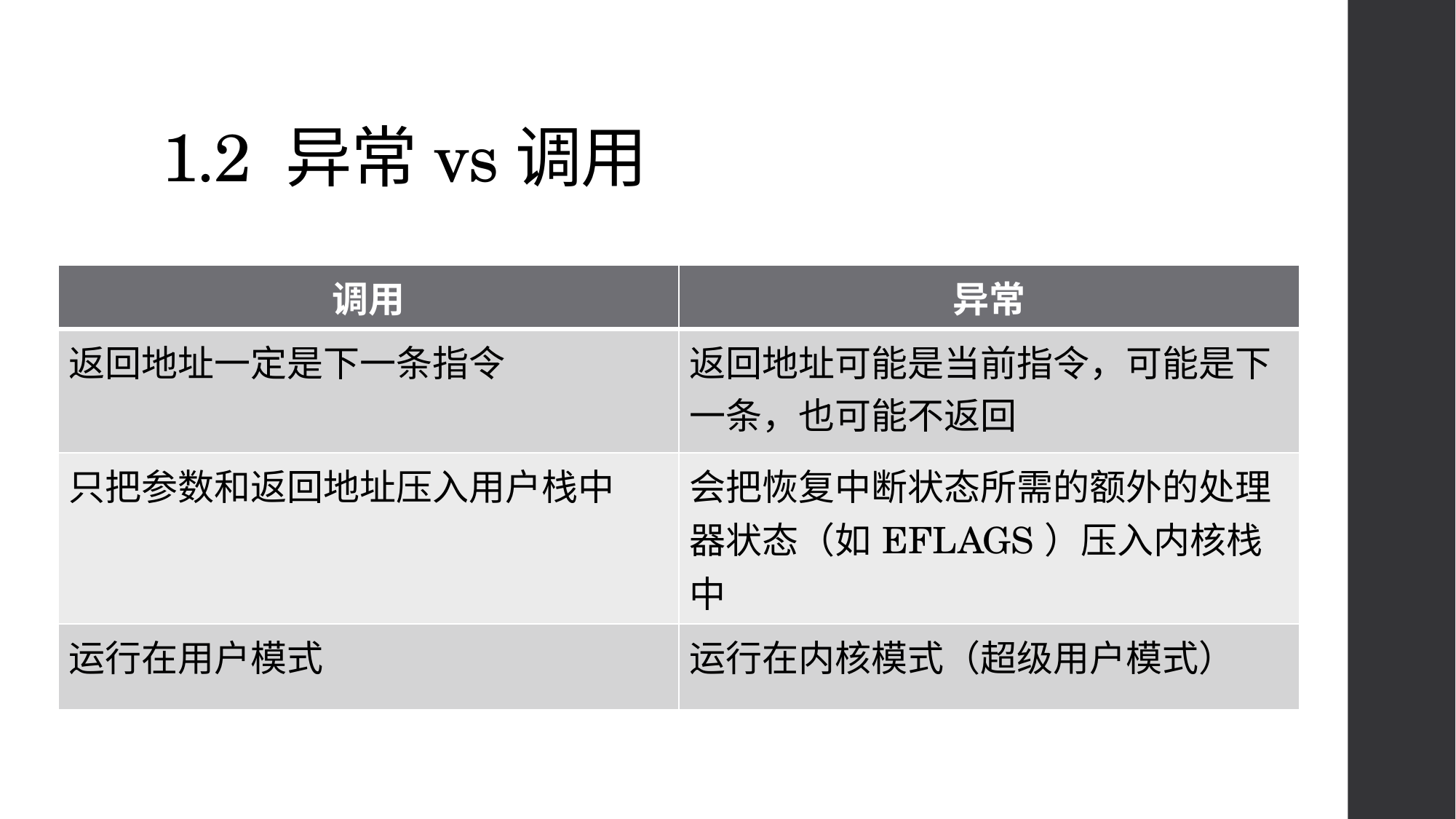

# 1.2 异常vs调用
| 调用 | 异常 |
| --- | --- |
| 返回地址一定是下一条指令 | 返回地址可能是当前指令，可能是下一条，也可能不返回 |
| 只把参数和返回地址压入用户栈中 | 会把恢复中断状态所需的额外的处理器状态（如EFLAGS）压入内核栈中 |
| 运行在用户模式 | 运行在内核模式（超级用户模式） |